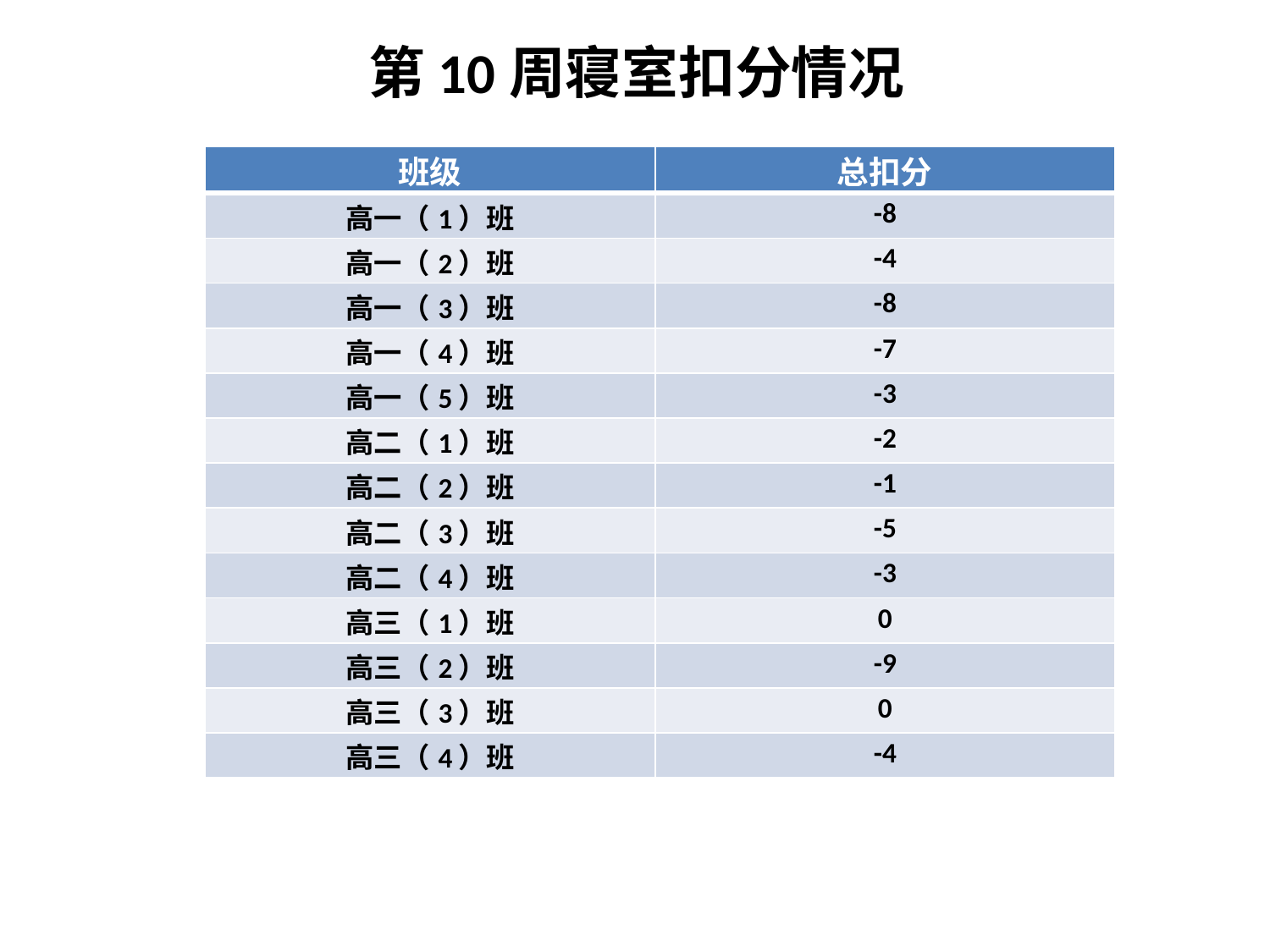

# 第10周寝室扣分情况
| 班级 | 总扣分 |
| --- | --- |
| 高一（1）班 | -8 |
| 高一（2）班 | -4 |
| 高一（3）班 | -8 |
| 高一（4）班 | -7 |
| 高一（5）班 | -3 |
| 高二（1）班 | -2 |
| 高二（2）班 | -1 |
| 高二（3）班 | -5 |
| 高二（4）班 | -3 |
| 高三（1）班 | 0 |
| 高三（2）班 | -9 |
| 高三（3）班 | 0 |
| 高三（4）班 | -4 |